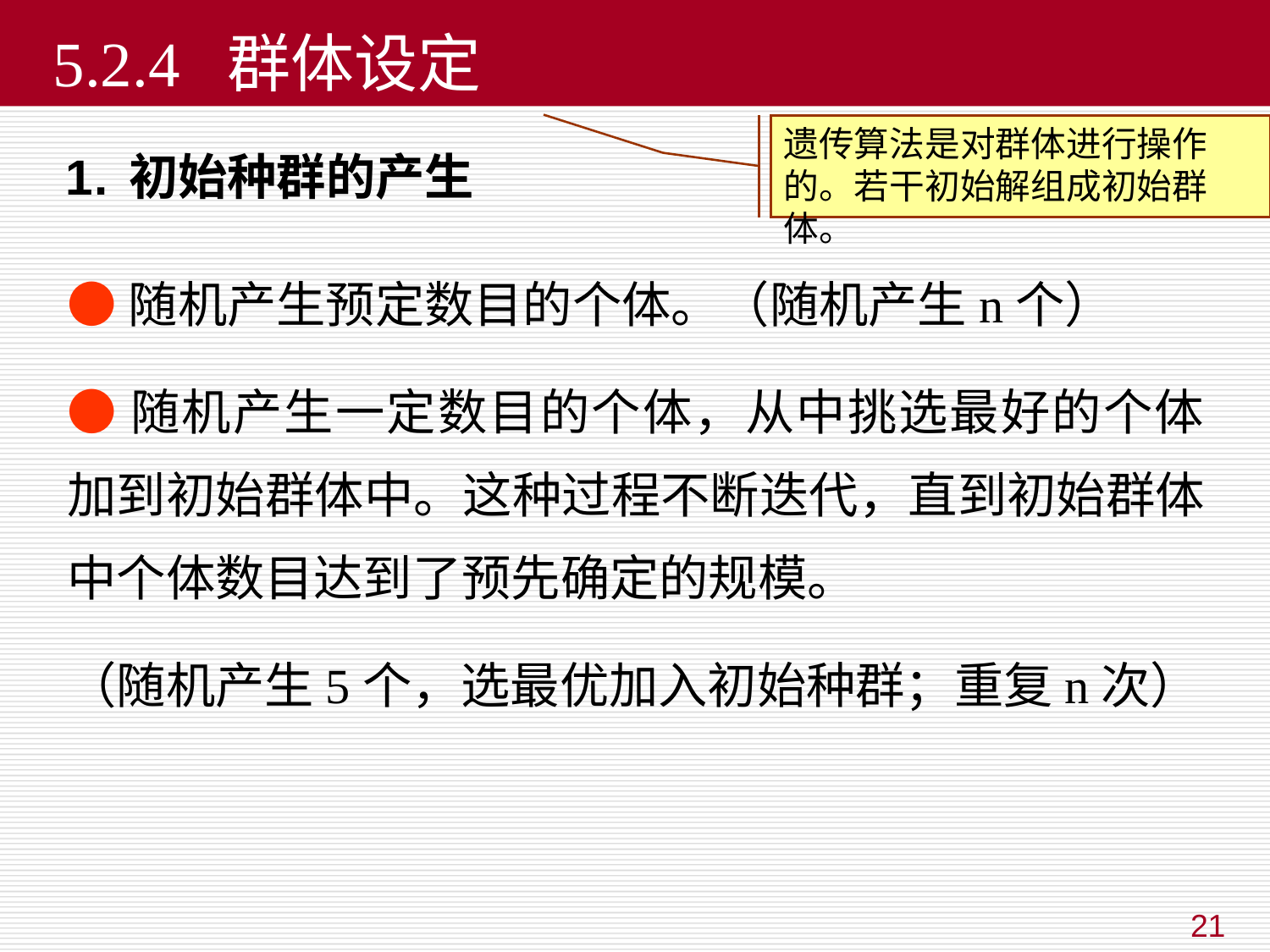

# 5.2.4  群体设定
遗传算法是对群体进行操作的。若干初始解组成初始群体。
初始种群的产生
●随机产生预定数目的个体。（随机产生n个）
●随机产生一定数目的个体，从中挑选最好的个体加到初始群体中。这种过程不断迭代，直到初始群体中个体数目达到了预先确定的规模。
（随机产生5个，选最优加入初始种群；重复n次）
21